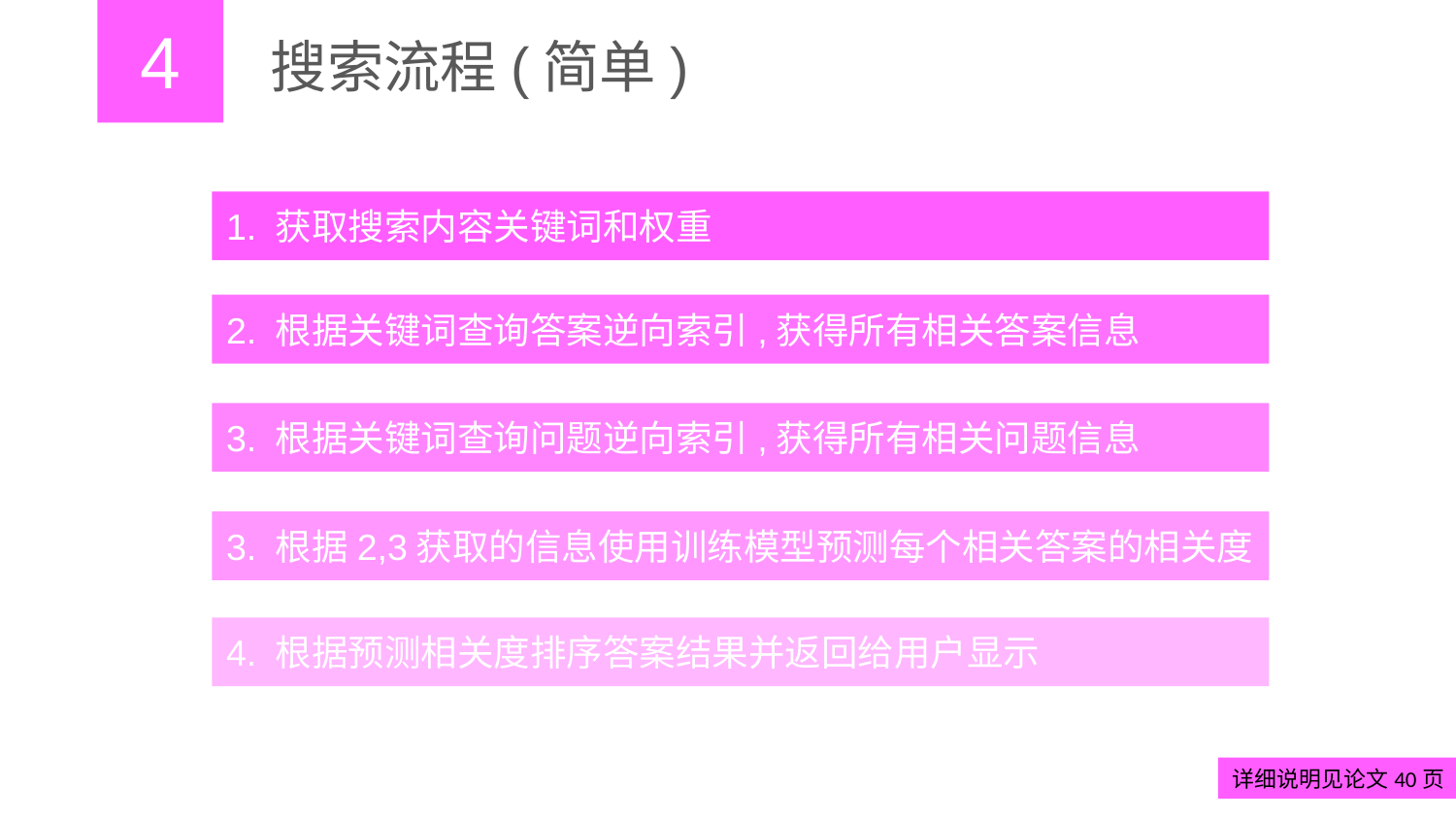

4
# 搜索流程(简单)
1. 获取搜索内容关键词和权重
2. 根据关键词查询答案逆向索引,获得所有相关答案信息
3. 根据关键词查询问题逆向索引,获得所有相关问题信息
3. 根据2,3获取的信息使用训练模型预测每个相关答案的相关度
4. 根据预测相关度排序答案结果并返回给用户显示
详细说明见论文40页